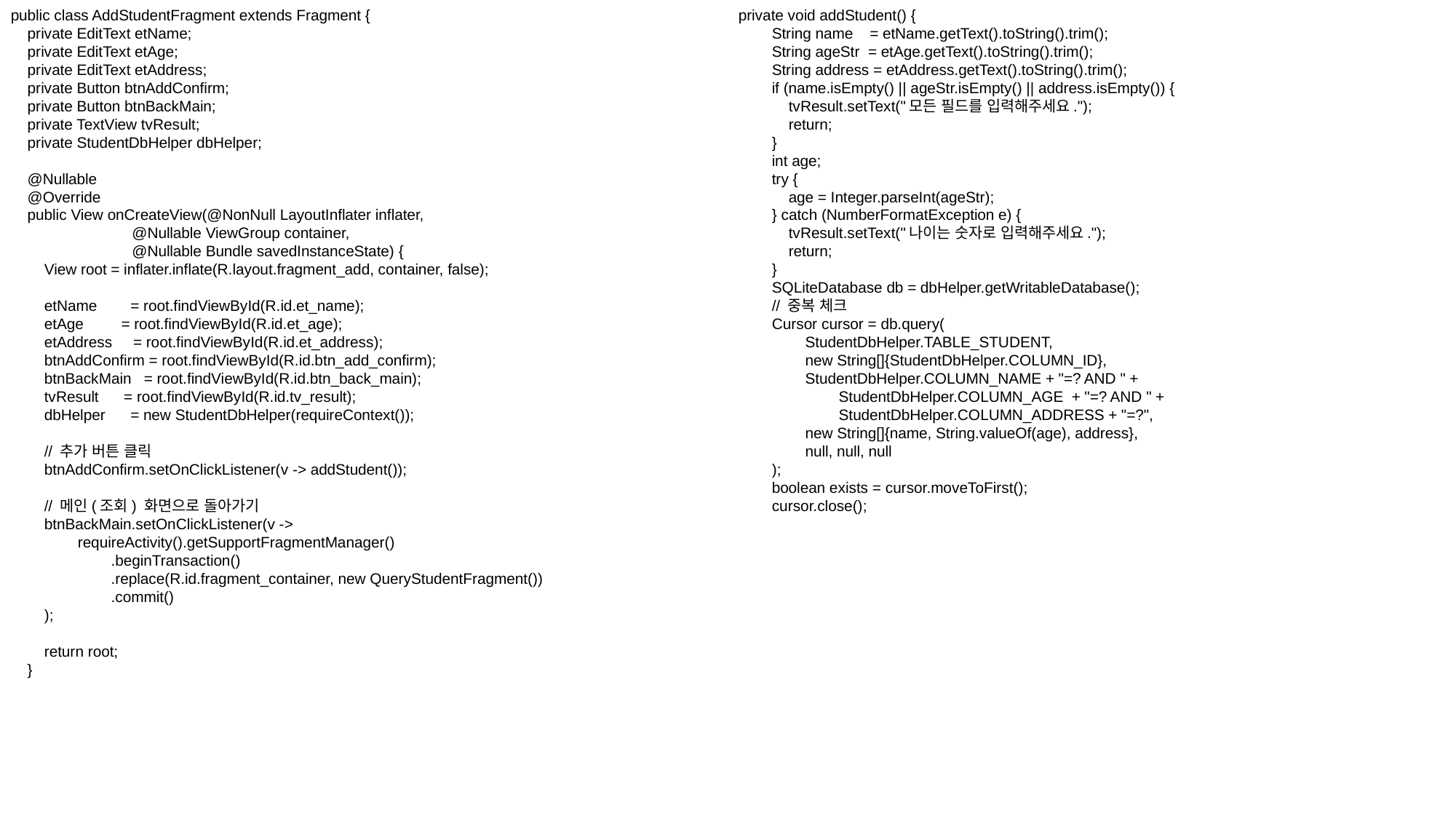

public class AddStudentFragment extends Fragment {
    private EditText etName;
    private EditText etAge;
    private EditText etAddress;
    private Button btnAddConfirm;
    private Button btnBackMain;
    private TextView tvResult;
    private StudentDbHelper dbHelper;

    @Nullable
    @Override
    public View onCreateView(@NonNull LayoutInflater inflater,
                             @Nullable ViewGroup container,
                             @Nullable Bundle savedInstanceState) {
        View root = inflater.inflate(R.layout.fragment_add, container, false);

        etName        = root.findViewById(R.id.et_name);
        etAge         = root.findViewById(R.id.et_age);
        etAddress     = root.findViewById(R.id.et_address);
        btnAddConfirm = root.findViewById(R.id.btn_add_confirm);
        btnBackMain   = root.findViewById(R.id.btn_back_main);
        tvResult      = root.findViewById(R.id.tv_result);
        dbHelper      = new StudentDbHelper(requireContext());

        // 추가 버튼 클릭
        btnAddConfirm.setOnClickListener(v -> addStudent());

        // 메인(조회) 화면으로 돌아가기
        btnBackMain.setOnClickListener(v ->
                requireActivity().getSupportFragmentManager()
                        .beginTransaction()
                        .replace(R.id.fragment_container, new QueryStudentFragment())
                        .commit()
        );

        return root;
    }

private void addStudent() {
        String name    = etName.getText().toString().trim();
        String ageStr  = etAge.getText().toString().trim();
        String address = etAddress.getText().toString().trim();
        if (name.isEmpty() || ageStr.isEmpty() || address.isEmpty()) {
            tvResult.setText("모든 필드를 입력해주세요.");
            return;
        }
        int age;
        try {
            age = Integer.parseInt(ageStr);
        } catch (NumberFormatException e) {
            tvResult.setText("나이는 숫자로 입력해주세요.");
            return;
        }
        SQLiteDatabase db = dbHelper.getWritableDatabase();
        // 중복 체크
        Cursor cursor = db.query(
                StudentDbHelper.TABLE_STUDENT,
                new String[]{StudentDbHelper.COLUMN_ID},
                StudentDbHelper.COLUMN_NAME + "=? AND " +
                        StudentDbHelper.COLUMN_AGE  + "=? AND " +
                        StudentDbHelper.COLUMN_ADDRESS + "=?",
                new String[]{name, String.valueOf(age), address},
                null, null, null
        );
        boolean exists = cursor.moveToFirst();
        cursor.close();